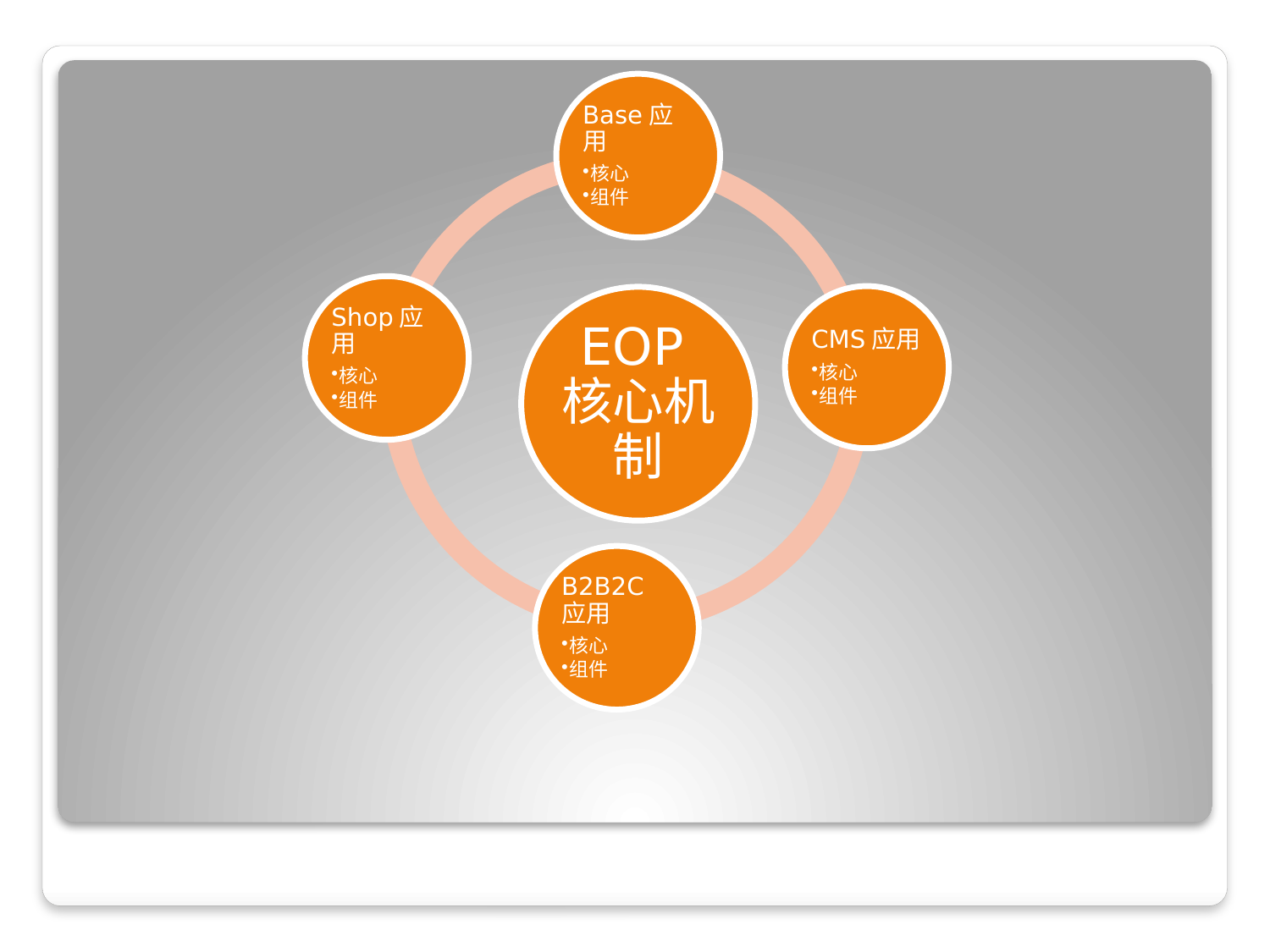

EOP核心机制
Base应用
核心
组件
CMS应用
核心
组件
B2B2C应用
核心
组件
Shop应用
核心
组件
#